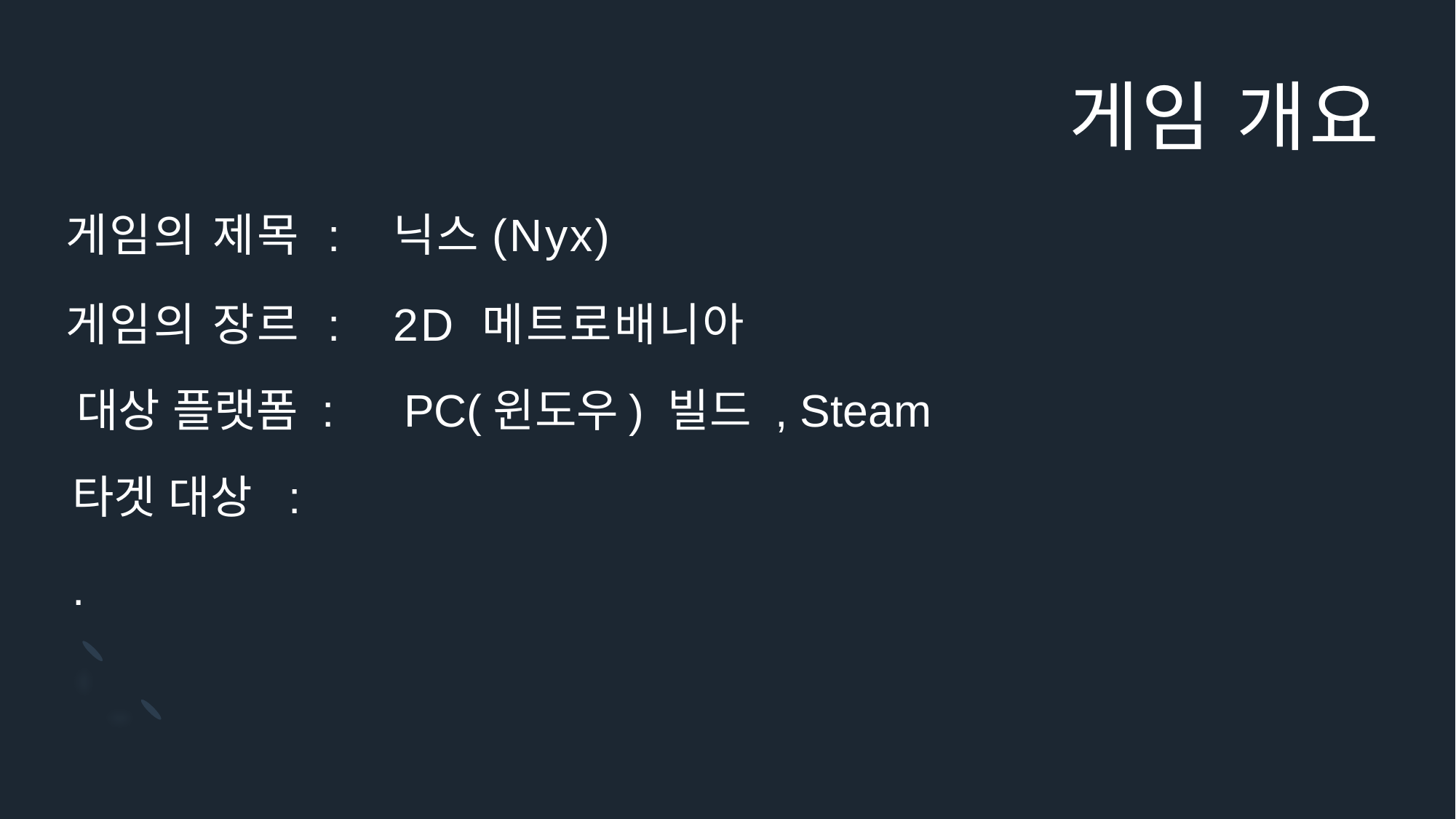

게임 개요
게임의 제목 :	닉스(Nyx)
# 게임의 장르 :	2D 메트로배니아
대상 플랫폼 :	PC(윈도우) 빌드 , Steam
타겟 대상  :
.